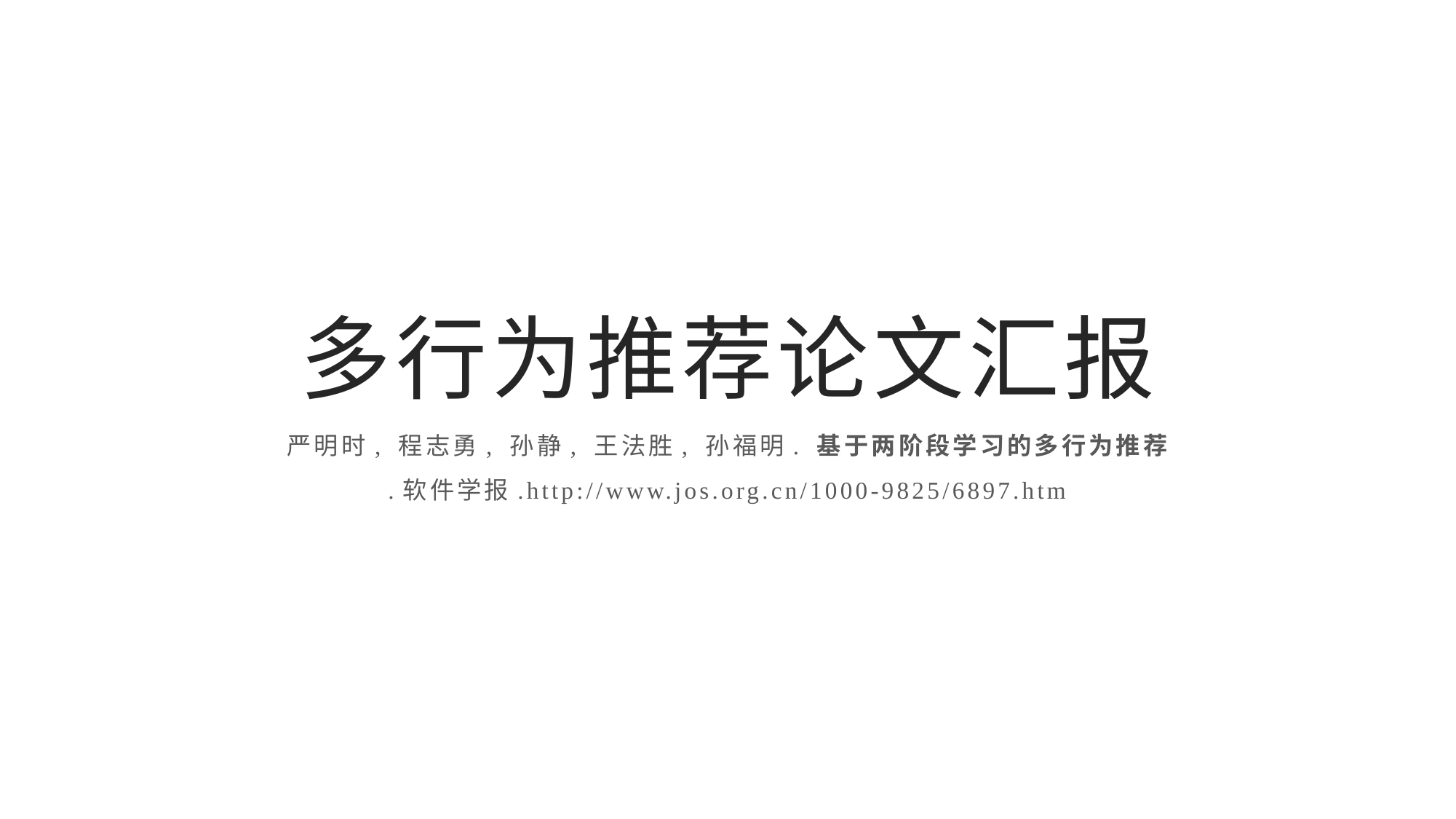

# 多行为推荐论文汇报
严明时, 程志勇, 孙静, 王法胜, 孙福明. 基于两阶段学习的多行为推荐
.软件学报.http://www.jos.org.cn/1000-9825/6897.htm